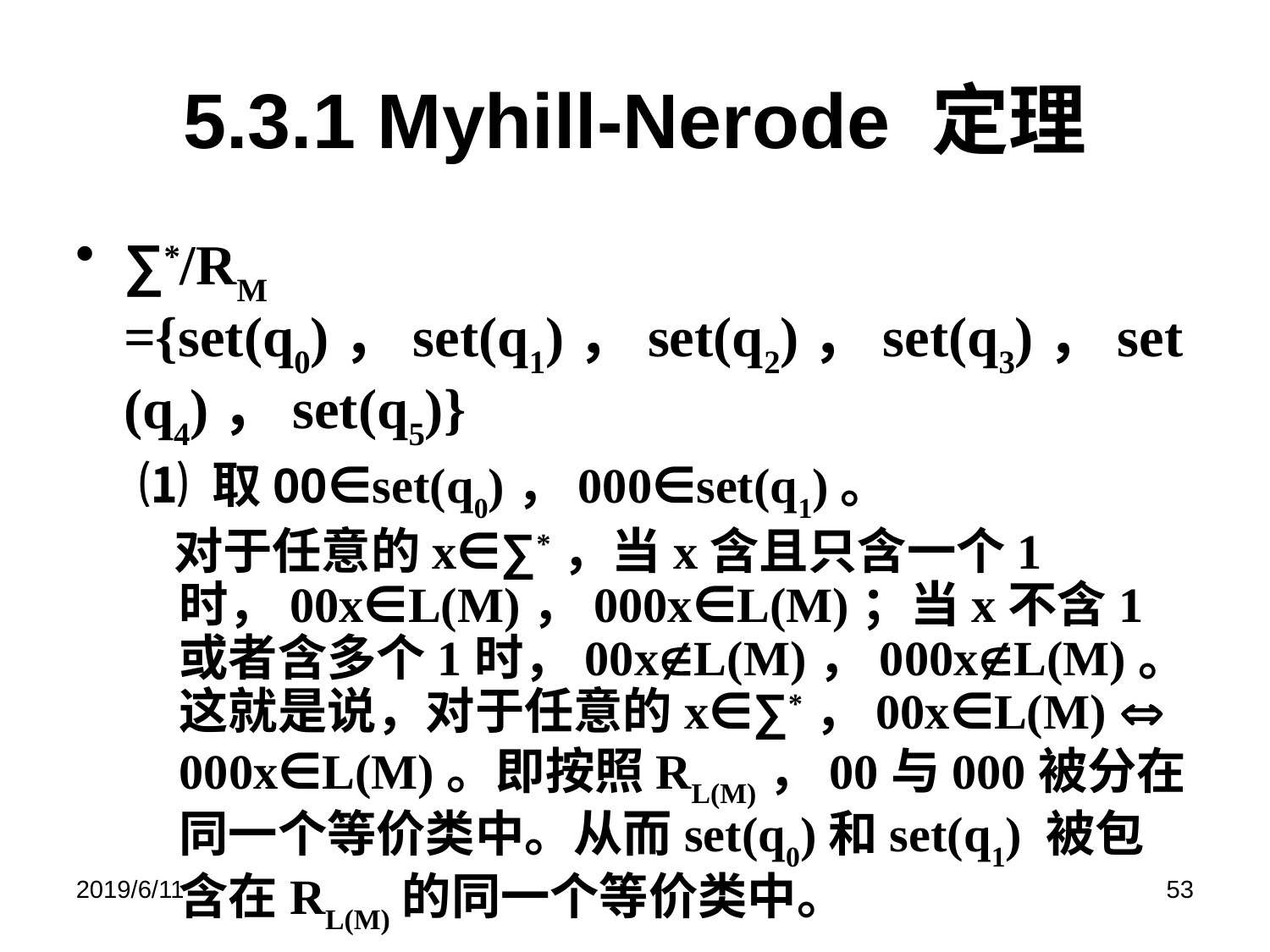

# 5.3.1 Myhill-Nerode 定理
∑*/RM ={set(q0)，set(q1)，set(q2)，set(q3)，set(q4)，set(q5)}
⑴ 取00∈set(q0)，000∈set(q1)。
  对于任意的x∈∑*，当x含且只含一个1时，00x∈L(M)，000x∈L(M)；当x不含1或者含多个1时，00x∉L(M)，000x∉L(M)。这就是说，对于任意的x∈∑*，00x∈L(M) ⇔ 000x∈L(M)。即按照RL(M)，00与000被分在同一个等价类中。从而set(q0)和set(q1) 被包含在RL(M)的同一个等价类中。
2019/6/11
53